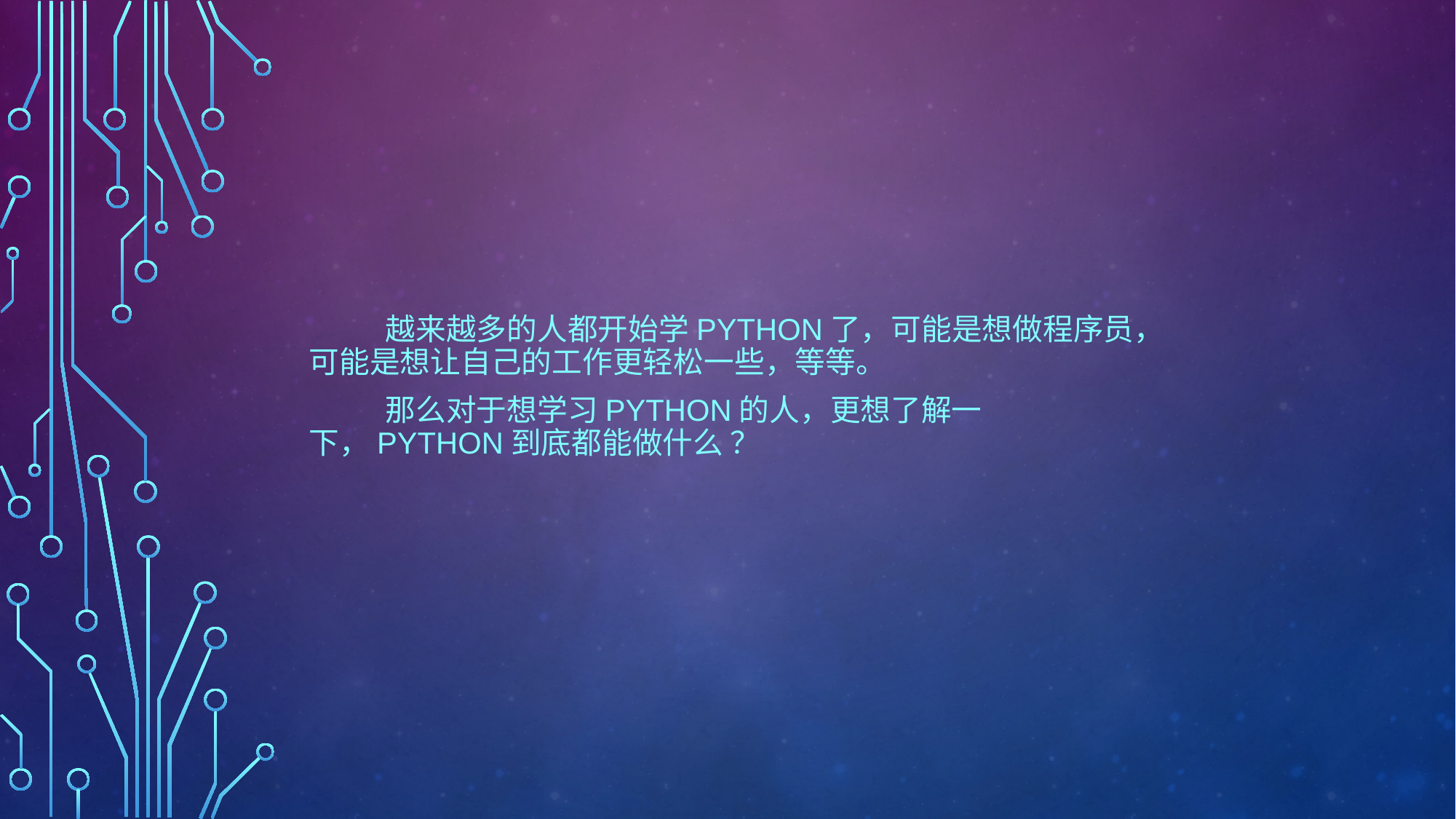

越来越多的人都开始学Python了，可能是想做程序员，可能是想让自己的工作更轻松一些，等等。
那么对于想学习Python的人，更想了解一下，Python到底都能做什么 ？